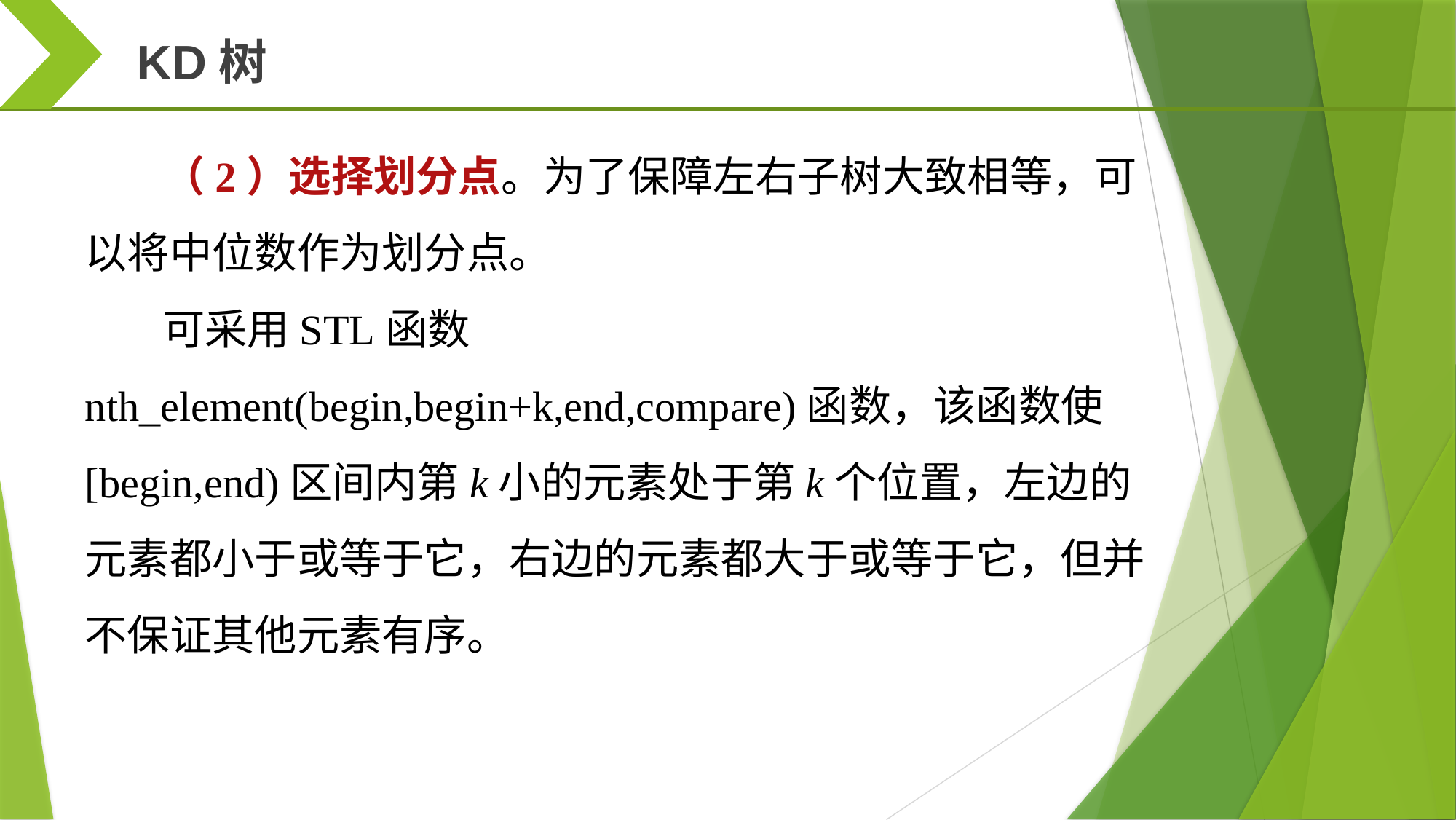

KD树
（2）选择划分点。为了保障左右子树大致相等，可以将中位数作为划分点。
可采用STL函数nth_element(begin,begin+k,end,compare)函数，该函数使[begin,end)区间内第k小的元素处于第k个位置，左边的元素都小于或等于它，右边的元素都大于或等于它，但并不保证其他元素有序。